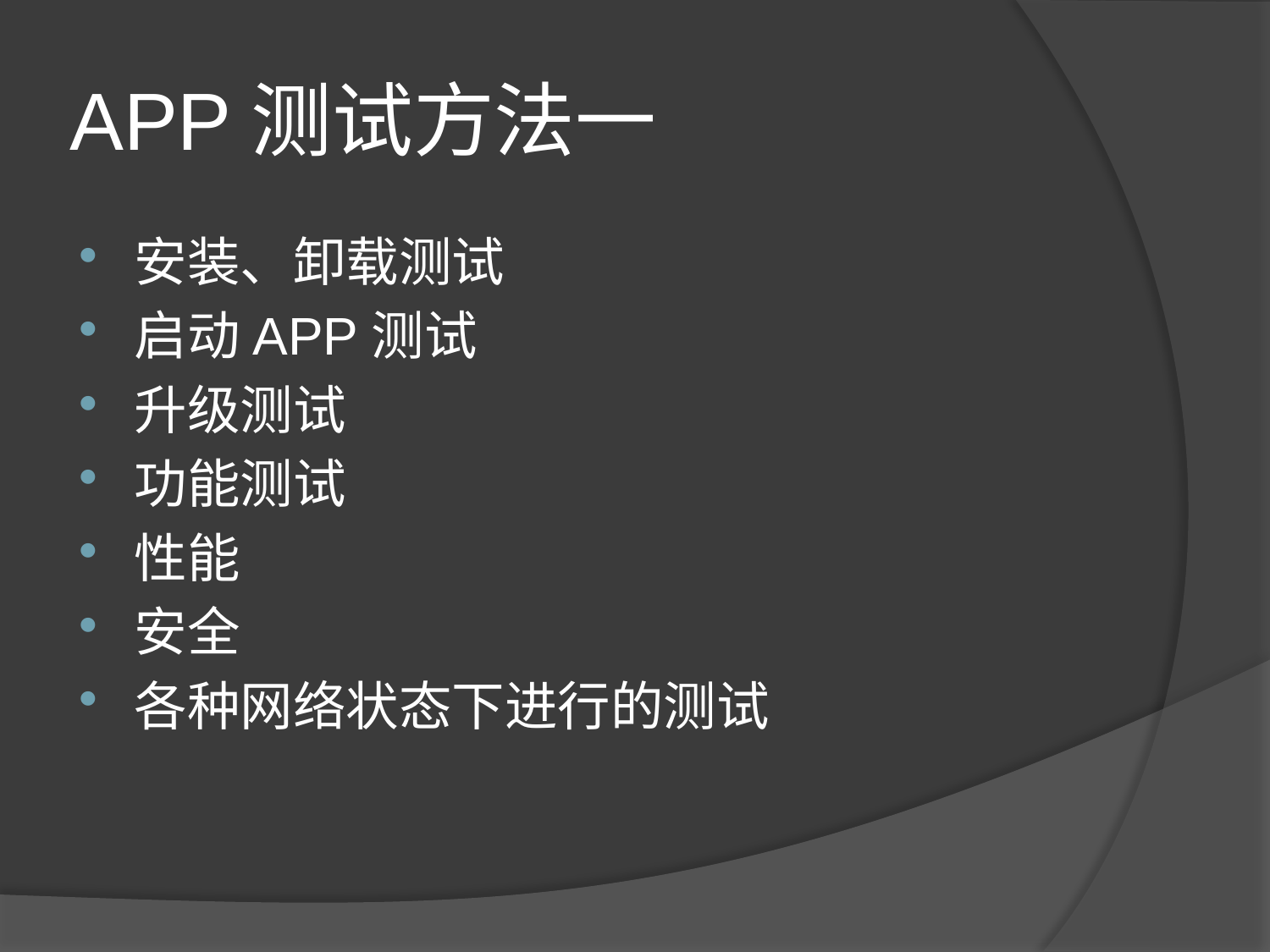

# APP测试方法一
安装、卸载测试
启动APP测试
升级测试
功能测试
性能
安全
各种网络状态下进行的测试